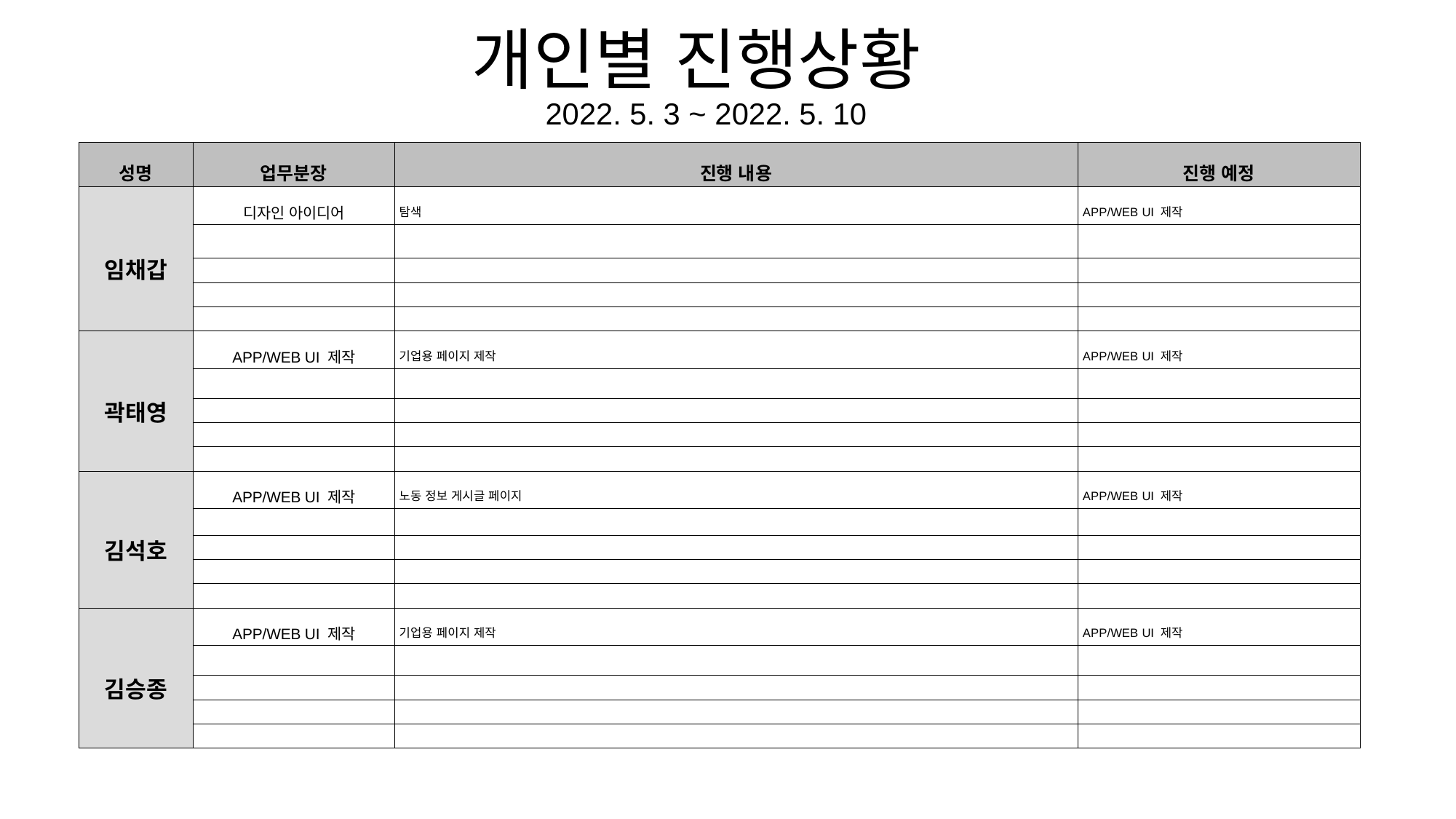

# 개인별 진행상황 2022. 5. 3 ~ 2022. 5. 10
| 성명 | 업무분장 | 진행 내용 | 진행 예정 |
| --- | --- | --- | --- |
| 임채갑 | 디자인 아이디어 | 탐색 | APP/WEB UI 제작 |
|  |  |  |  |
|  |  |  |  |
|  |  |  |  |
|  |  |  |  |
| 곽태영 | APP/WEB UI 제작 | 기업용 페이지 제작 | APP/WEB UI 제작 |
|  |  |  |  |
|  |  |  |  |
|  |  |  |  |
|  |  |  |  |
| 김석호 | APP/WEB UI 제작 | 노동 정보 게시글 페이지 | APP/WEB UI 제작 |
|  |  |  |  |
|  |  |  |  |
|  |  |  |  |
|  |  |  |  |
| 김승종 | APP/WEB UI 제작 | 기업용 페이지 제작 | APP/WEB UI 제작 |
|  |  |  |  |
|  |  |  |  |
|  |  |  |  |
|  |  |  |  |